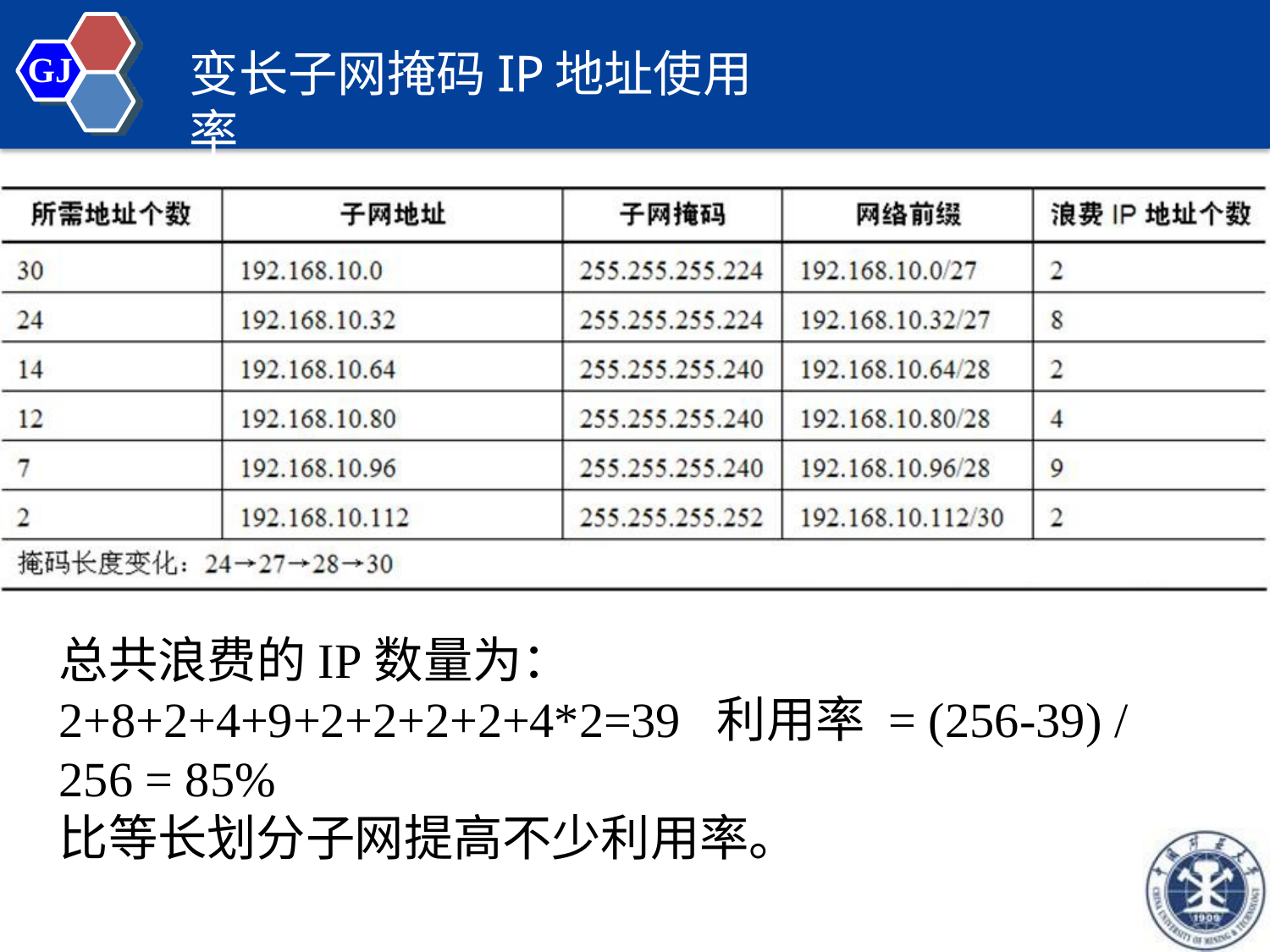

# 变长子网掩码IP地址使用率
GJ

总共浪费的IP数量为：2+8+2+4+9+2+2+2+2+4*2=39  利用率= (256-39) / 256 = 85%
比等长划分子网提高不少利用率。